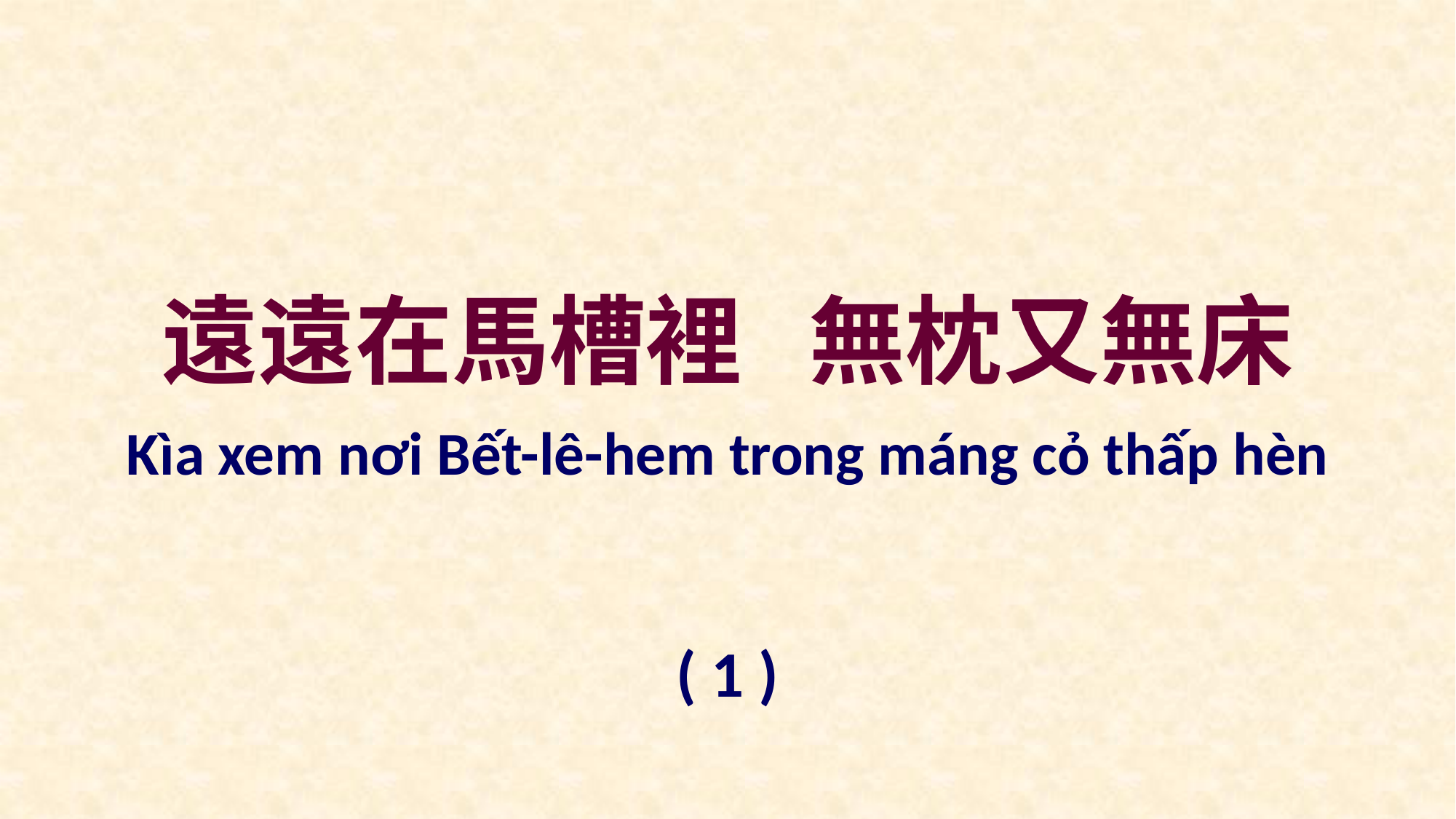

遠遠在馬槽裡   無枕又無床
Kìa xem nơi Bết-lê-hem trong máng cỏ thấp hèn
( 1 )